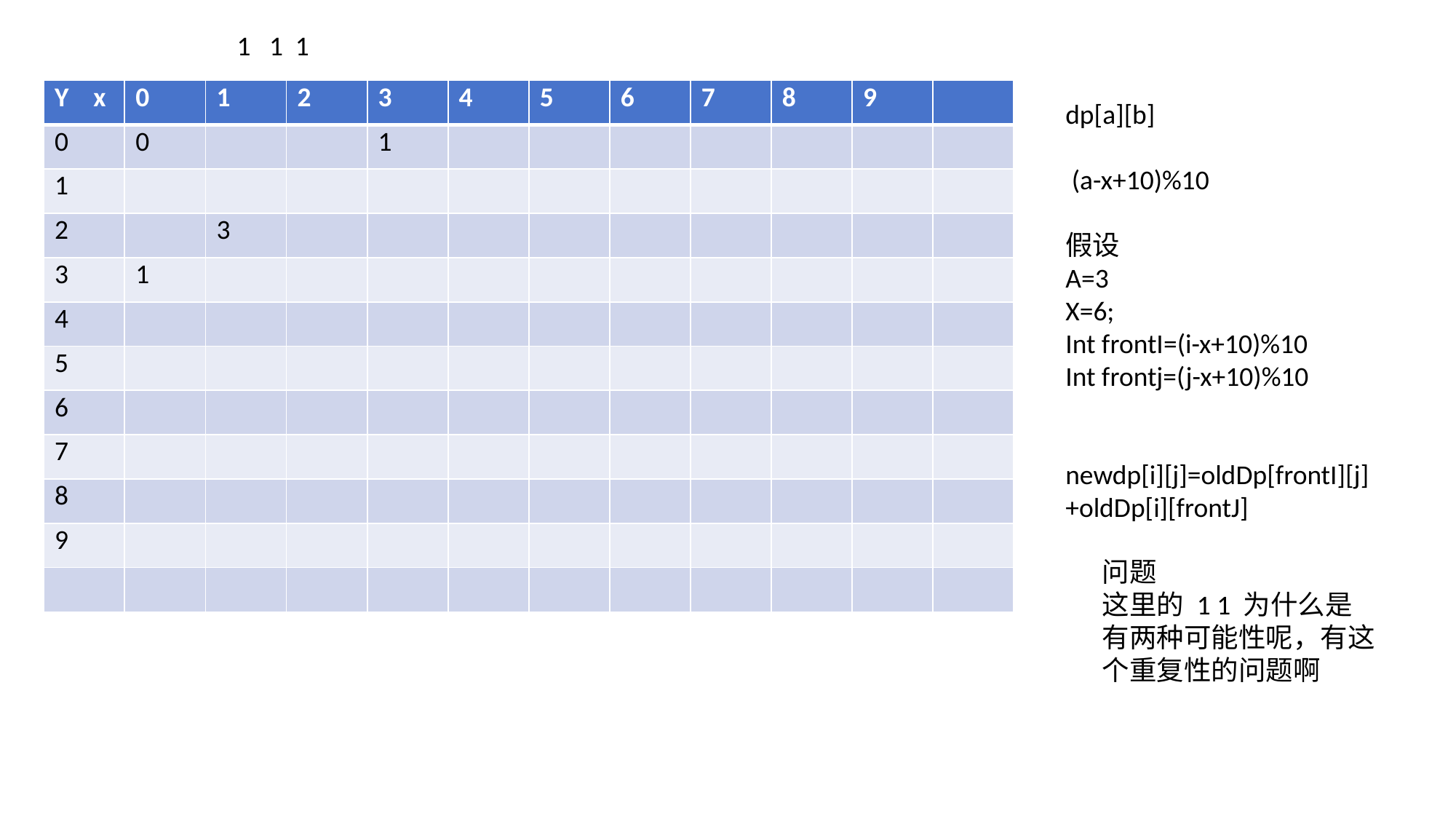

1   1  1
| Y x | 0 | 1 | 2 | 3 | 4 | 5 | 6 | 7 | 8 | 9 |  |
| --- | --- | --- | --- | --- | --- | --- | --- | --- | --- | --- | --- |
| 0 | 0 |  |  | 1 |  |  |  |  |  |  |  |
| 1 |  |  |  |  |  |  |  |  |  |  |  |
| 2 |  | 3 |  |  |  |  |  |  |  |  |  |
| 3 | 1 |  |  |  |  |  |  |  |  |  |  |
| 4 |  |  |  |  |  |  |  |  |  |  |  |
| 5 |  |  |  |  |  |  |  |  |  |  |  |
| 6 |  |  |  |  |  |  |  |  |  |  |  |
| 7 |  |  |  |  |  |  |  |  |  |  |  |
| 8 |  |  |  |  |  |  |  |  |  |  |  |
| 9 |  |  |  |  |  |  |  |  |  |  |  |
|  |  |  |  |  |  |  |  |  |  |  |  |
dp[a][b]

 (a-x+10)%10

假设
A=3
X=6;
Int frontI=(i-x+10)%10
Int frontj=(j-x+10)%10

newdp[i][j]=oldDp[frontI][j]+oldDp[i][frontJ]
问题
这里的 1 1 为什么是有两种可能性呢，有这个重复性的问题啊